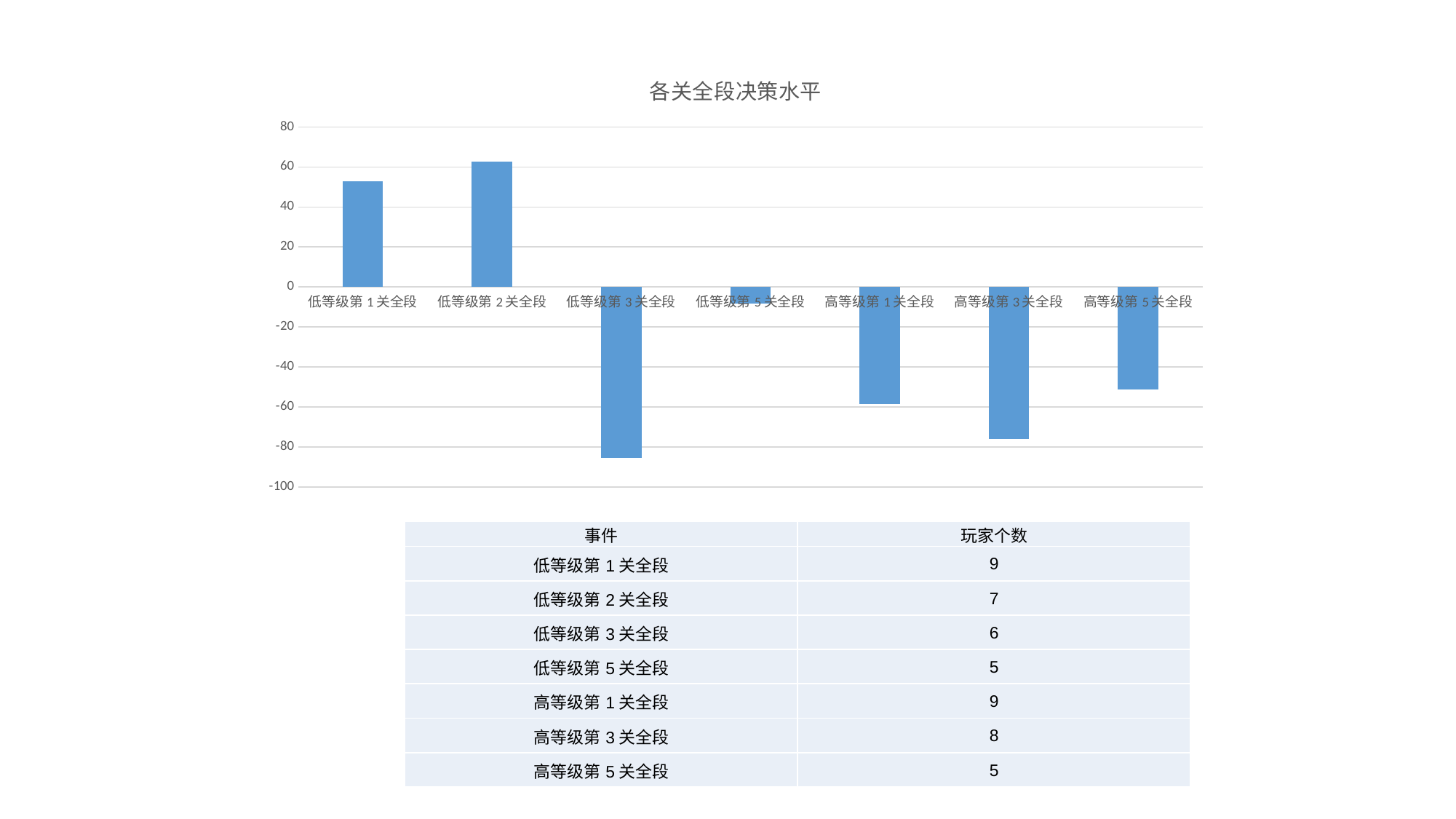

### Chart: 各关全段决策水平

| Category |  |
|---|---|
| 低等级第1关全段 | 52.84193464317194 |
| 低等级第2关全段 | 62.63757418461806 |
| 低等级第3关全段 | -85.60728505063854 |
| 低等级第5关全段 | -8.171944903573856 |
| 高等级第1关全段 | -58.42066224224353 |
| 高等级第3关全段 | -75.9157072123954 |
| 高等级第5关全段 | -51.399758884200615 |
| 事件 | 玩家个数 |
| --- | --- |
| 低等级第1关全段 | 9 |
| 低等级第2关全段 | 7 |
| 低等级第3关全段 | 6 |
| 低等级第5关全段 | 5 |
| 高等级第1关全段 | 9 |
| 高等级第3关全段 | 8 |
| 高等级第5关全段 | 5 |